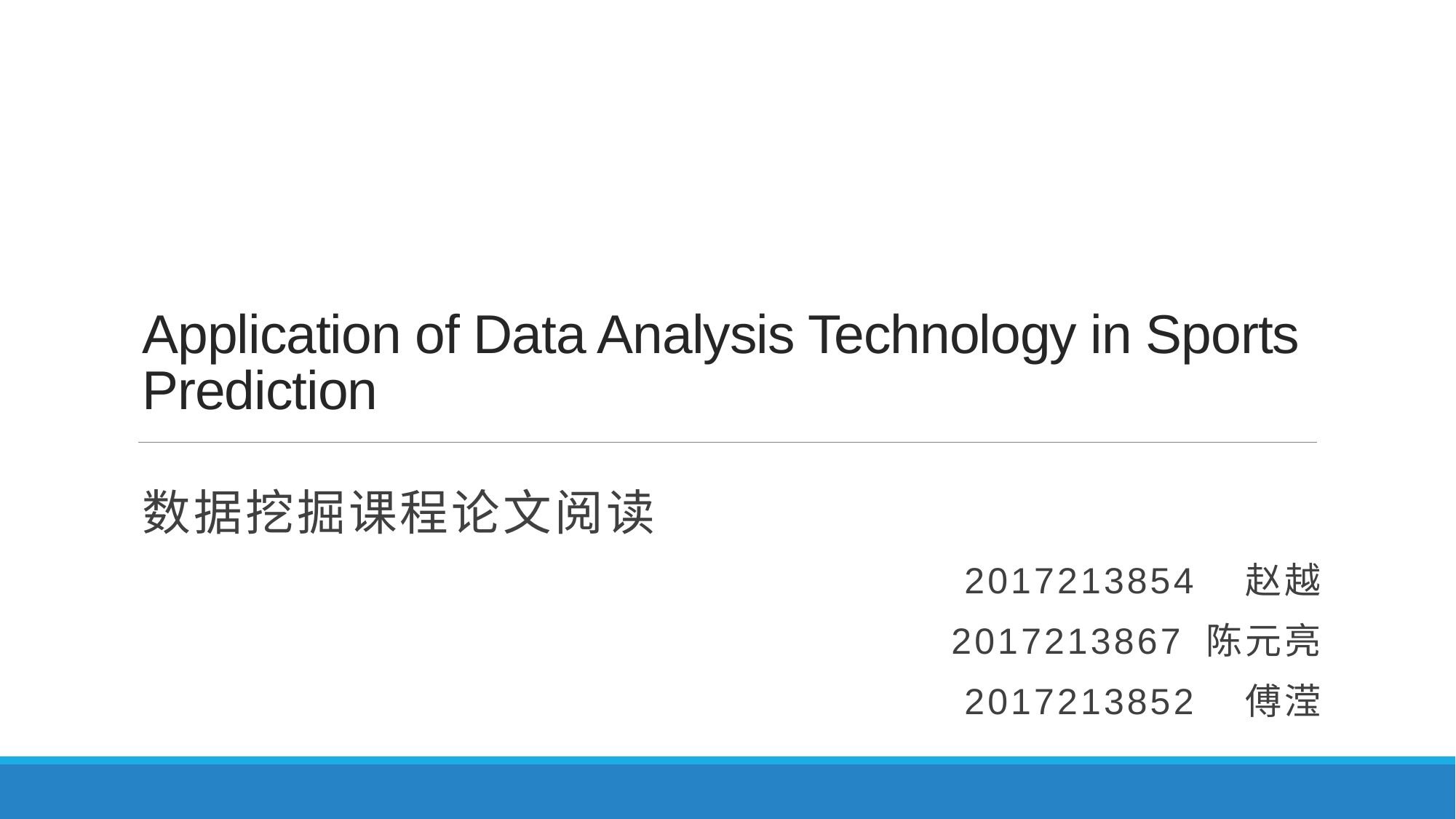

# Application of Data Analysis Technology in Sports Prediction
数据挖掘课程论文阅读
2017213854   赵越
2017213867 陈元亮
2017213852   傅滢